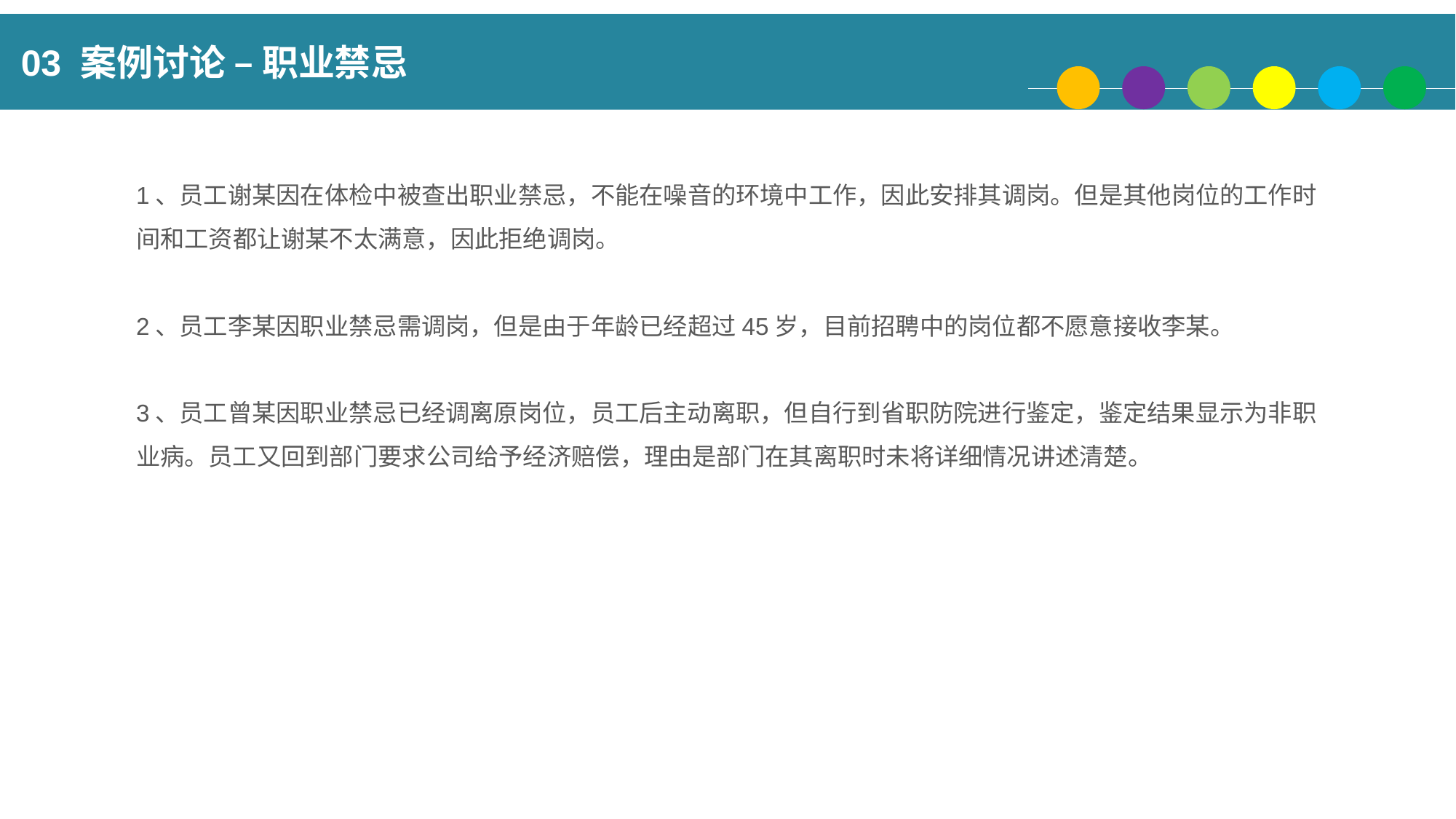

03 案例讨论 – 职业禁忌

1、员工谢某因在体检中被查出职业禁忌，不能在噪音的环境中工作，因此安排其调岗。但是其他岗位的工作时间和工资都让谢某不太满意，因此拒绝调岗。

2、员工李某因职业禁忌需调岗，但是由于年龄已经超过45岁，目前招聘中的岗位都不愿意接收李某。

3、员工曾某因职业禁忌已经调离原岗位，员工后主动离职，但自行到省职防院进行鉴定，鉴定结果显示为非职业病。员工又回到部门要求公司给予经济赔偿，理由是部门在其离职时未将详细情况讲述清楚。
33